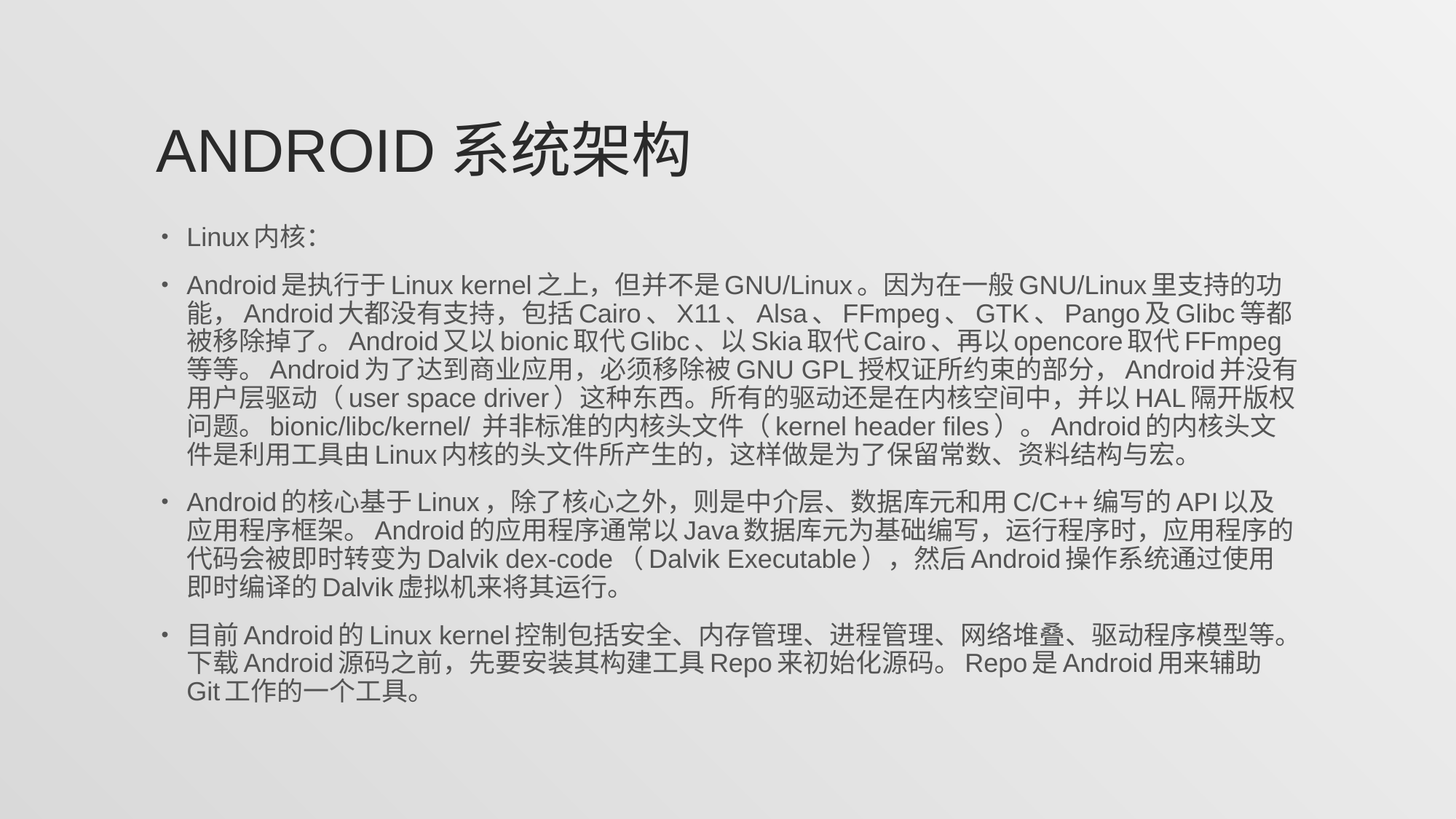

# Android系统架构
Linux内核：
Android是执行于Linux kernel之上，但并不是GNU/Linux。因为在一般GNU/Linux里支持的功能，Android大都没有支持，包括Cairo、X11、Alsa、FFmpeg、GTK、Pango及Glibc等都被移除掉了。Android又以bionic取代Glibc、以Skia取代Cairo、再以opencore取代FFmpeg等等。Android为了达到商业应用，必须移除被GNU GPL授权证所约束的部分，Android并没有用户层驱动（user space driver）这种东西。所有的驱动还是在内核空间中，并以HAL隔开版权问题。bionic/libc/kernel/ 并非标准的内核头文件（kernel header files）。Android的内核头文件是利用工具由Linux内核的头文件所产生的，这样做是为了保留常数、资料结构与宏。
Android的核心基于Linux，除了核心之外，则是中介层、数据库元和用C/C++编写的API以及应用程序框架。Android的应用程序通常以Java数据库元为基础编写，运行程序时，应用程序的代码会被即时转变为Dalvik dex-code（Dalvik Executable），然后Android操作系统通过使用即时编译的Dalvik虚拟机来将其运行。
目前Android的Linux kernel控制包括安全、内存管理、进程管理、网络堆叠、驱动程序模型等。下载Android源码之前，先要安装其构建工具Repo来初始化源码。Repo是Android用来辅助Git工作的一个工具。